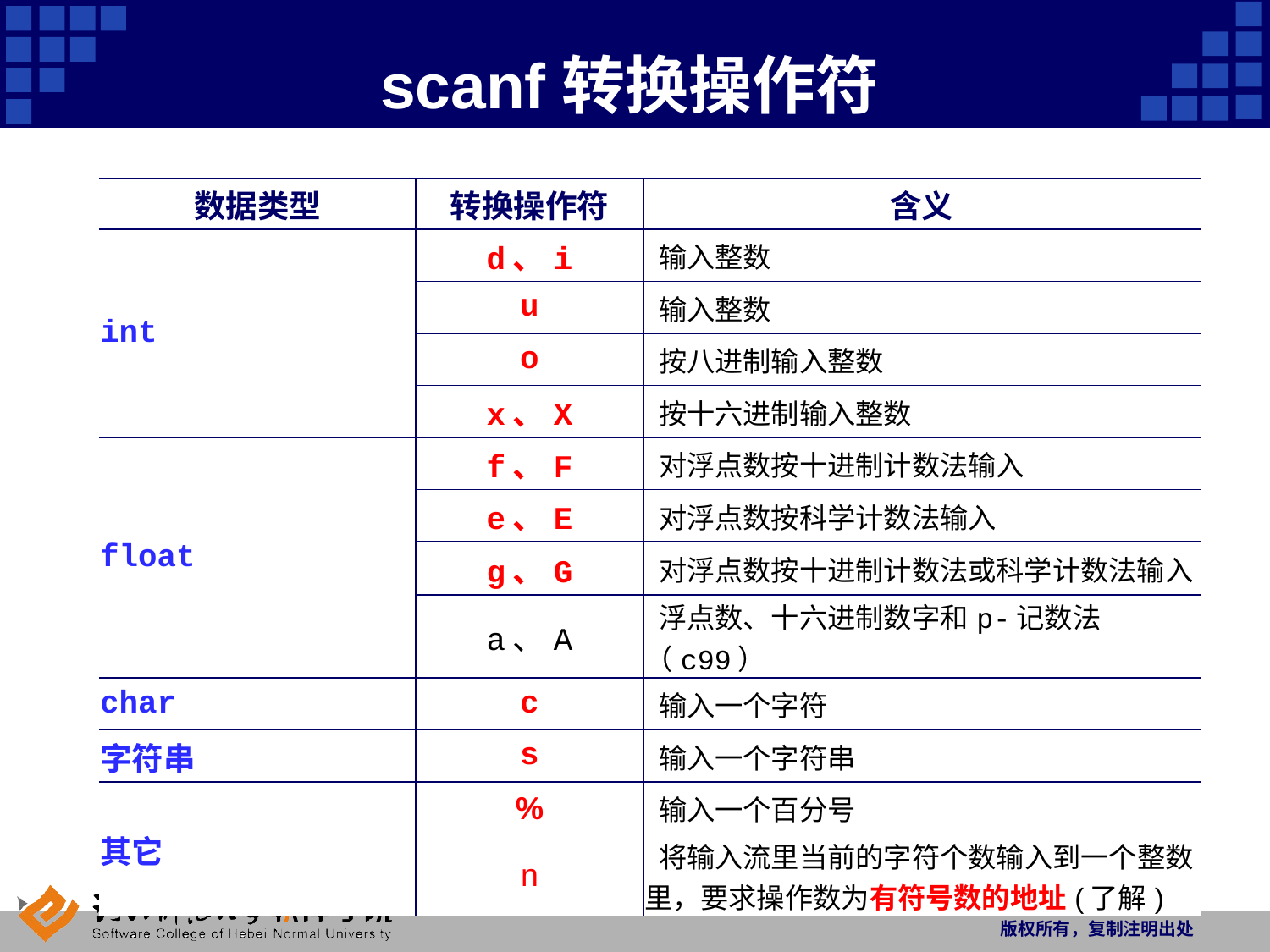

# scanf转换操作符
| 数据类型 | 转换操作符 | 含义 |
| --- | --- | --- |
| int | d、i | 输入整数 |
|  | u | 输入整数 |
|  | o | 按八进制输入整数 |
|  | x、X | 按十六进制输入整数 |
| float | f、F | 对浮点数按十进制计数法输入 |
|  | e、E | 对浮点数按科学计数法输入 |
|  | g、G | 对浮点数按十进制计数法或科学计数法输入 |
|  | a、A | 浮点数、十六进制数字和p-记数法（c99） |
| char | c | 输入一个字符 |
| 字符串 | s | 输入一个字符串 |
| 其它 | % | 输入一个百分号 |
|  | n | 将输入流里当前的字符个数输入到一个整数里，要求操作数为有符号数的地址(了解) |
版权所有，复制注明出处